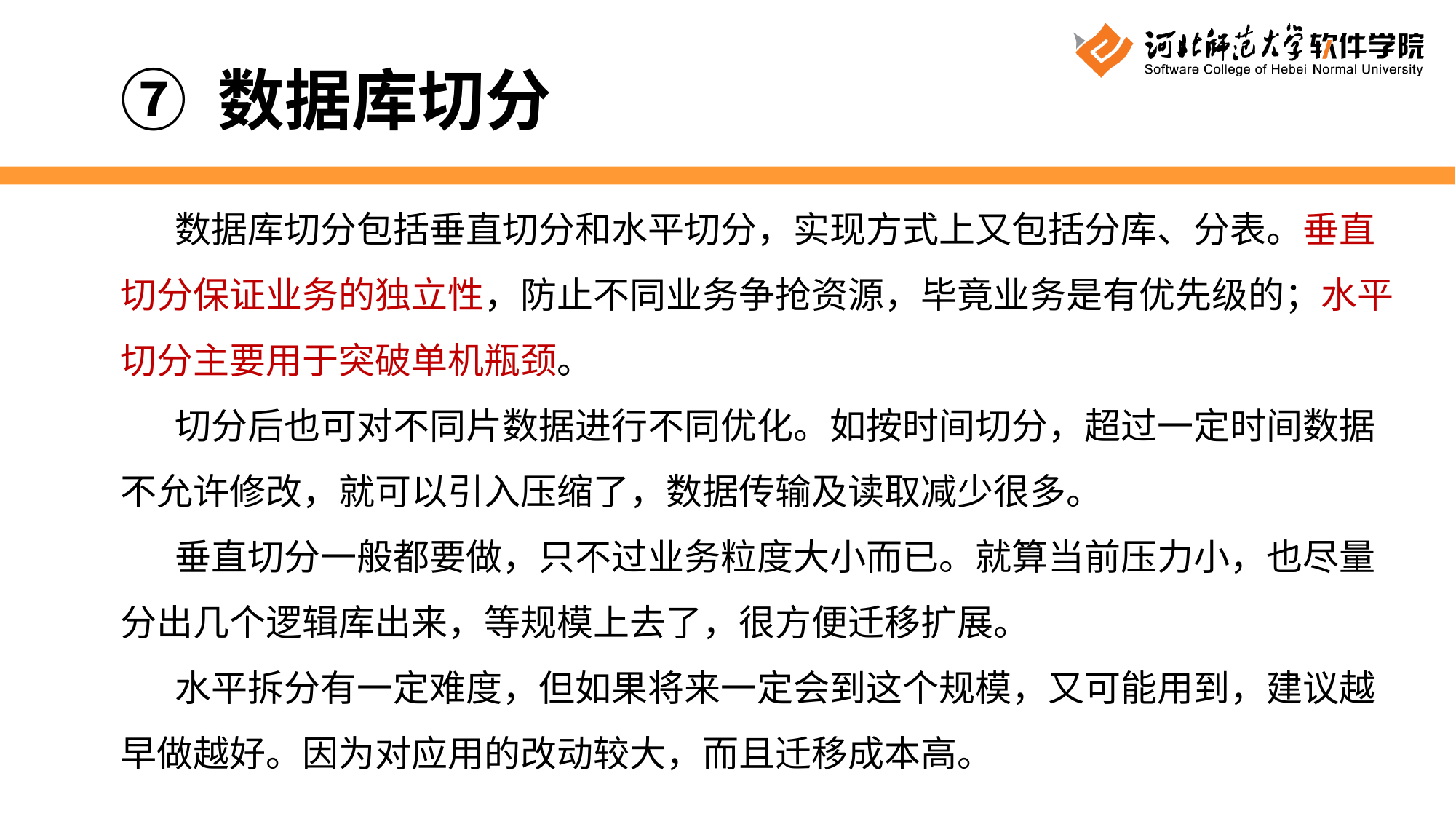

⑦ 数据库切分
数据库切分包括垂直切分和水平切分，实现方式上又包括分库、分表。垂直切分保证业务的独立性，防止不同业务争抢资源，毕竟业务是有优先级的；水平切分主要用于突破单机瓶颈。
切分后也可对不同片数据进行不同优化。如按时间切分，超过一定时间数据不允许修改，就可以引入压缩了，数据传输及读取减少很多。
垂直切分一般都要做，只不过业务粒度大小而已。就算当前压力小，也尽量分出几个逻辑库出来，等规模上去了，很方便迁移扩展。
水平拆分有一定难度，但如果将来一定会到这个规模，又可能用到，建议越早做越好。因为对应用的改动较大，而且迁移成本高。